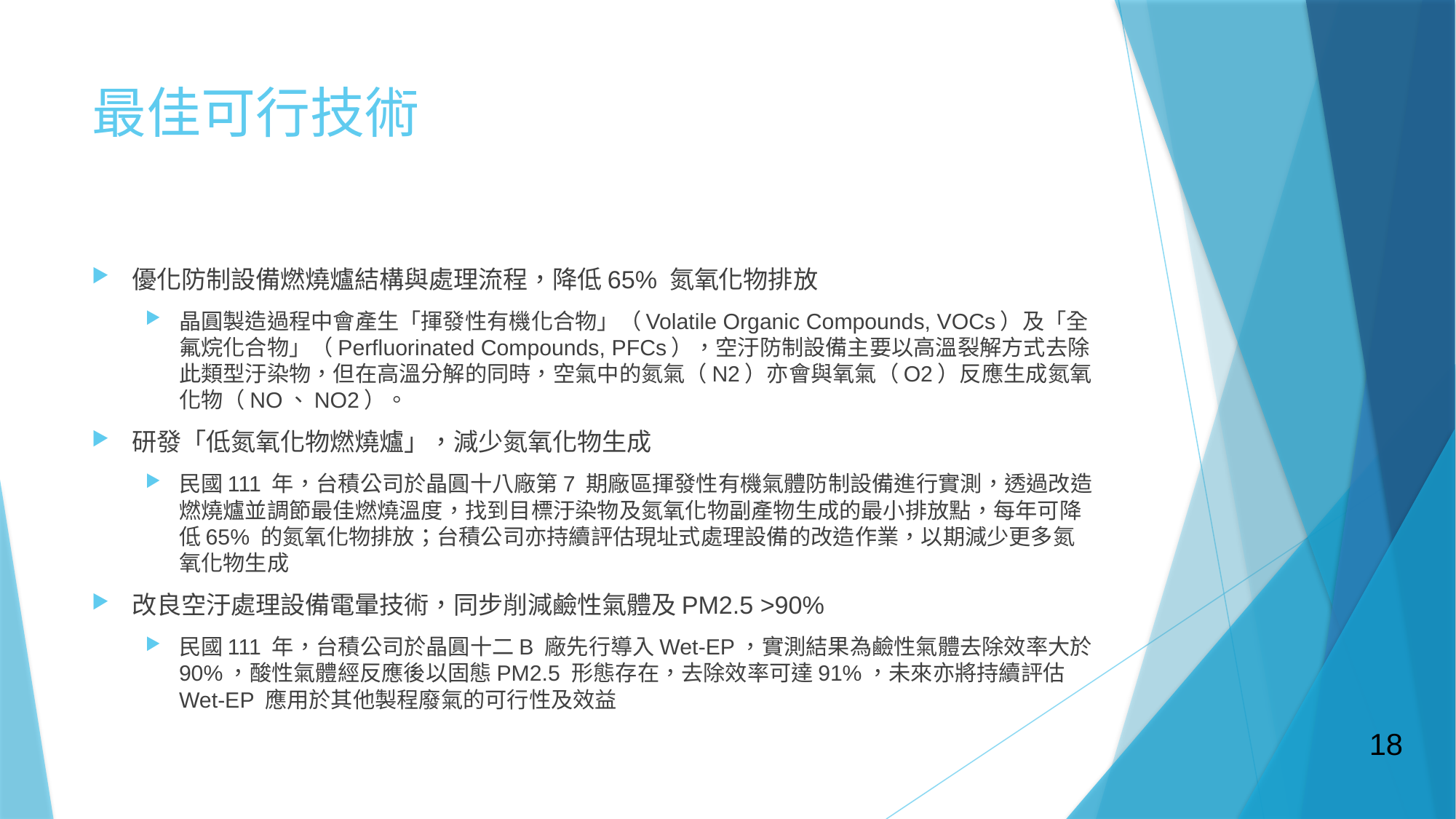

# 最佳可行技術
優化防制設備燃燒爐結構與處理流程，降低65% 氮氧化物排放
晶圓製造過程中會產生「揮發性有機化合物」（Volatile Organic Compounds, VOCs）及「全氟烷化合物」（Perfluorinated Compounds, PFCs），空汙防制設備主要以高溫裂解方式去除此類型汙染物，但在高溫分解的同時，空氣中的氮氣（N2）亦會與氧氣（O2）反應生成氮氧化物（NO、NO2）。
研發「低氮氧化物燃燒爐」，減少氮氧化物生成
民國111 年，台積公司於晶圓十八廠第7 期廠區揮發性有機氣體防制設備進行實測，透過改造燃燒爐並調節最佳燃燒溫度，找到目標汙染物及氮氧化物副產物生成的最小排放點，每年可降低65% 的氮氧化物排放；台積公司亦持續評估現址式處理設備的改造作業，以期減少更多氮氧化物生成
改良空汙處理設備電暈技術，同步削減鹼性氣體及PM2.5 >90%
民國111 年，台積公司於晶圓十二B 廠先行導入Wet-EP，實測結果為鹼性氣體去除效率大於90%，酸性氣體經反應後以固態PM2.5 形態存在，去除效率可達91%，未來亦將持續評估Wet-EP 應用於其他製程廢氣的可行性及效益
18